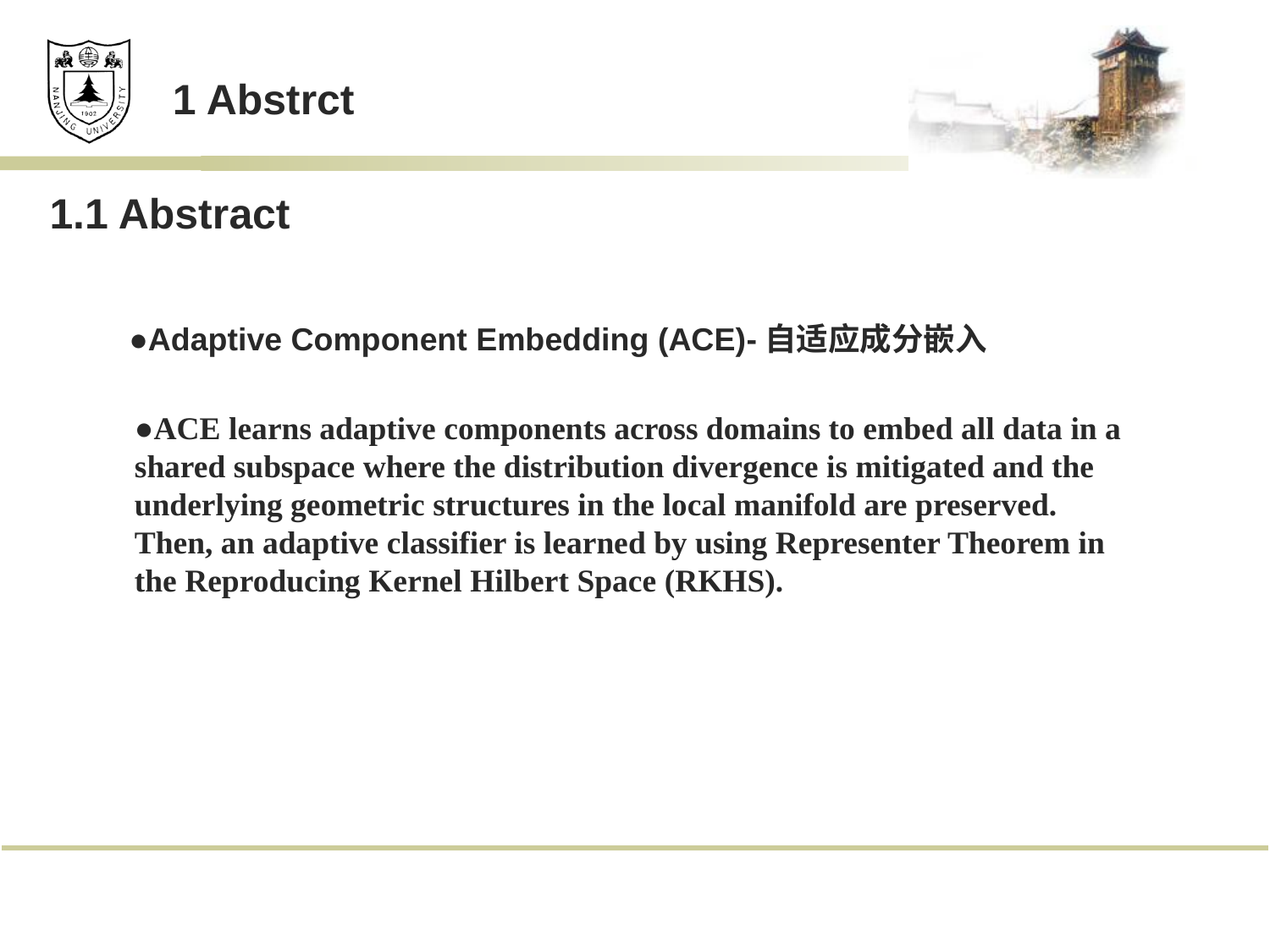

1 Abstrct
 1.1 Abstract
●Adaptive Component Embedding (ACE)-自适应成分嵌入
●ACE learns adaptive components across domains to embed all data in a shared subspace where the distribution divergence is mitigated and the underlying geometric structures in the local manifold are preserved. Then, an adaptive classifier is learned by using Representer Theorem in the Reproducing Kernel Hilbert Space (RKHS).